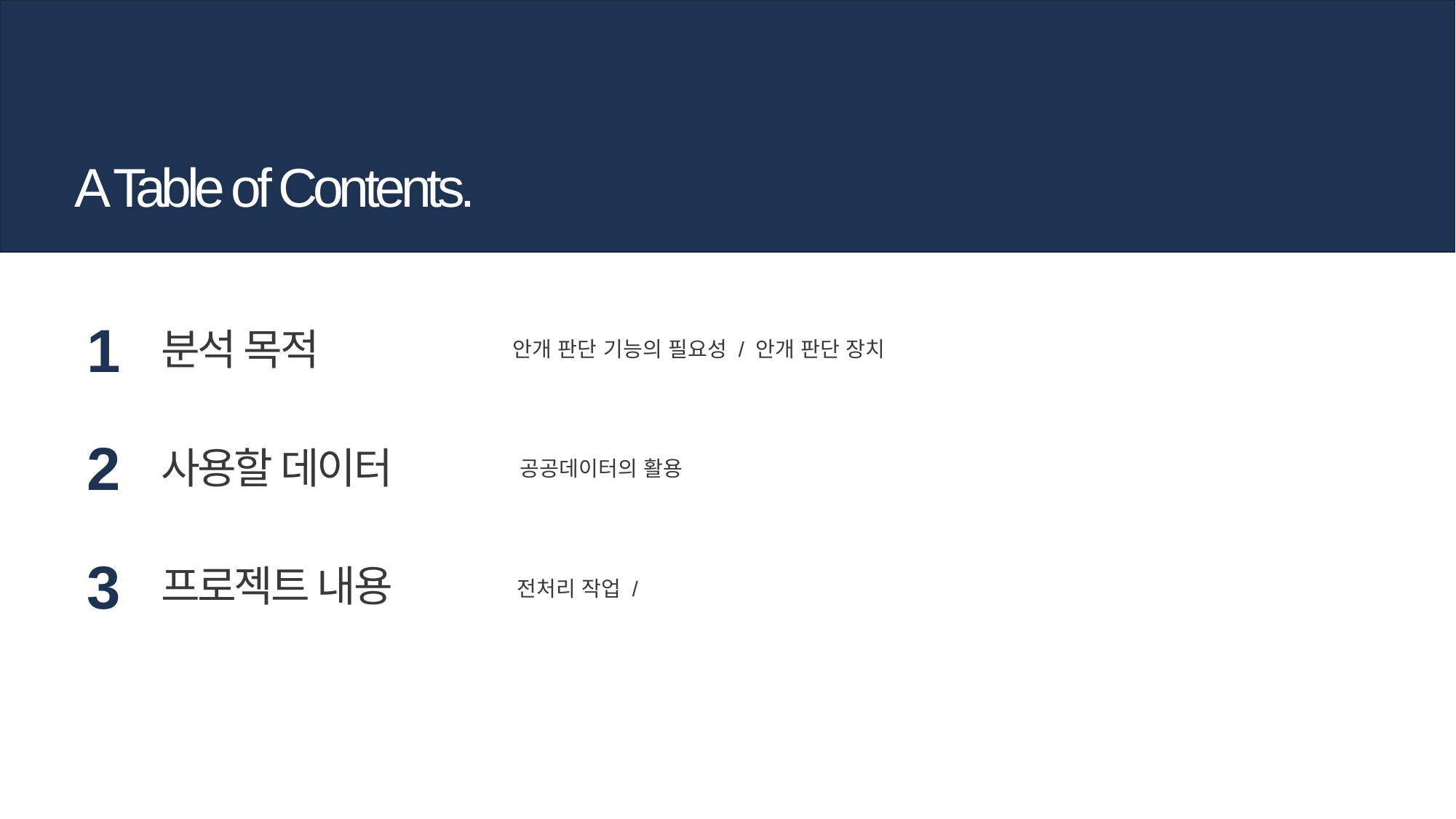

A Table of Contents.
1
분석 목적
안개 판단 기능의 필요성 / 안개 판단 장치
2
사용할 데이터
공공데이터의 활용
3
프로젝트 내용
전처리 작업 /